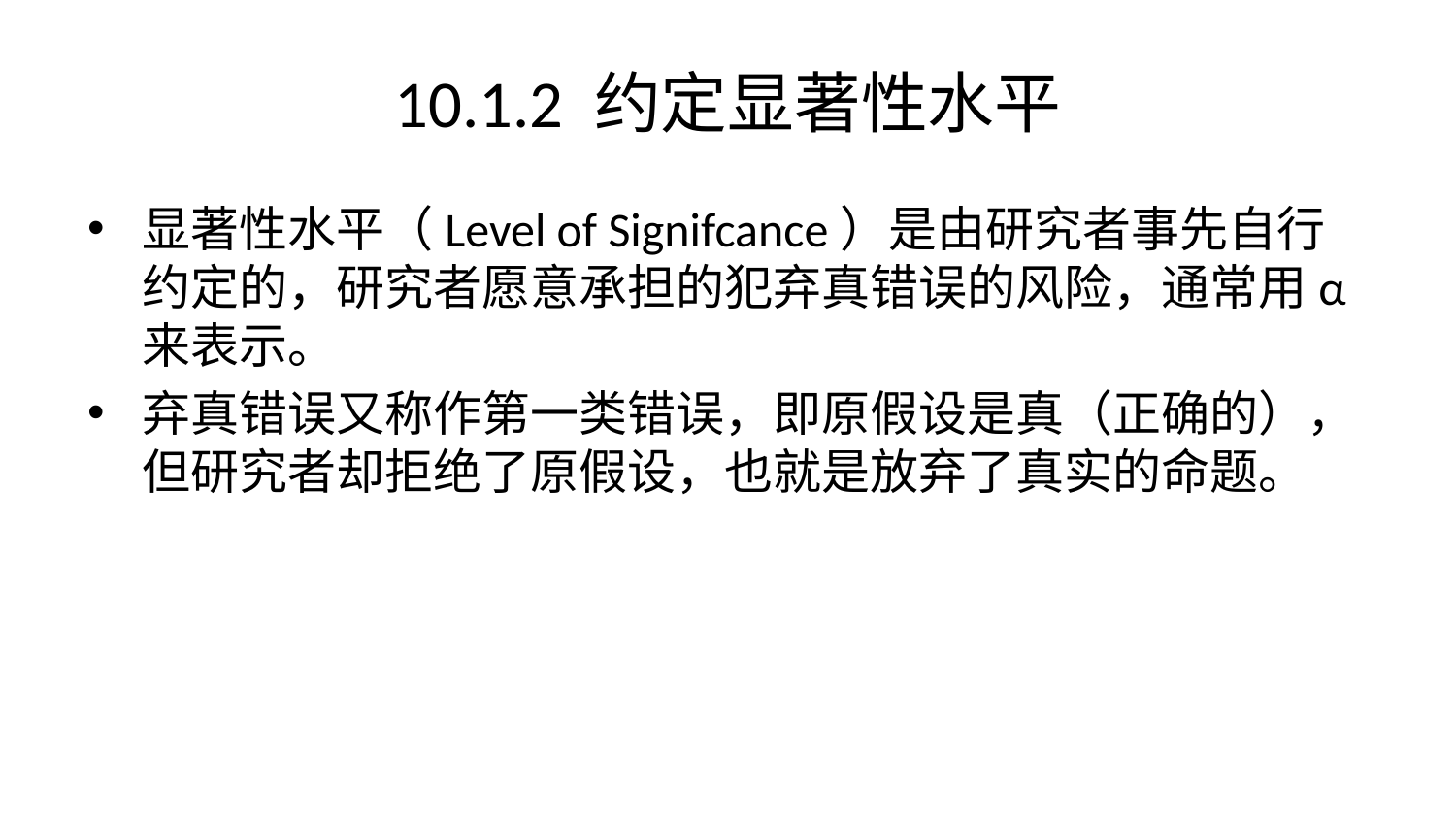

# 10.1.2 约定显著性水平
显著性水平（Level of Signifcance）是由研究者事先自行约定的，研究者愿意承担的犯弃真错误的风险，通常用α来表示。
弃真错误又称作第一类错误，即原假设是真（正确的），但研究者却拒绝了原假设，也就是放弃了真实的命题。